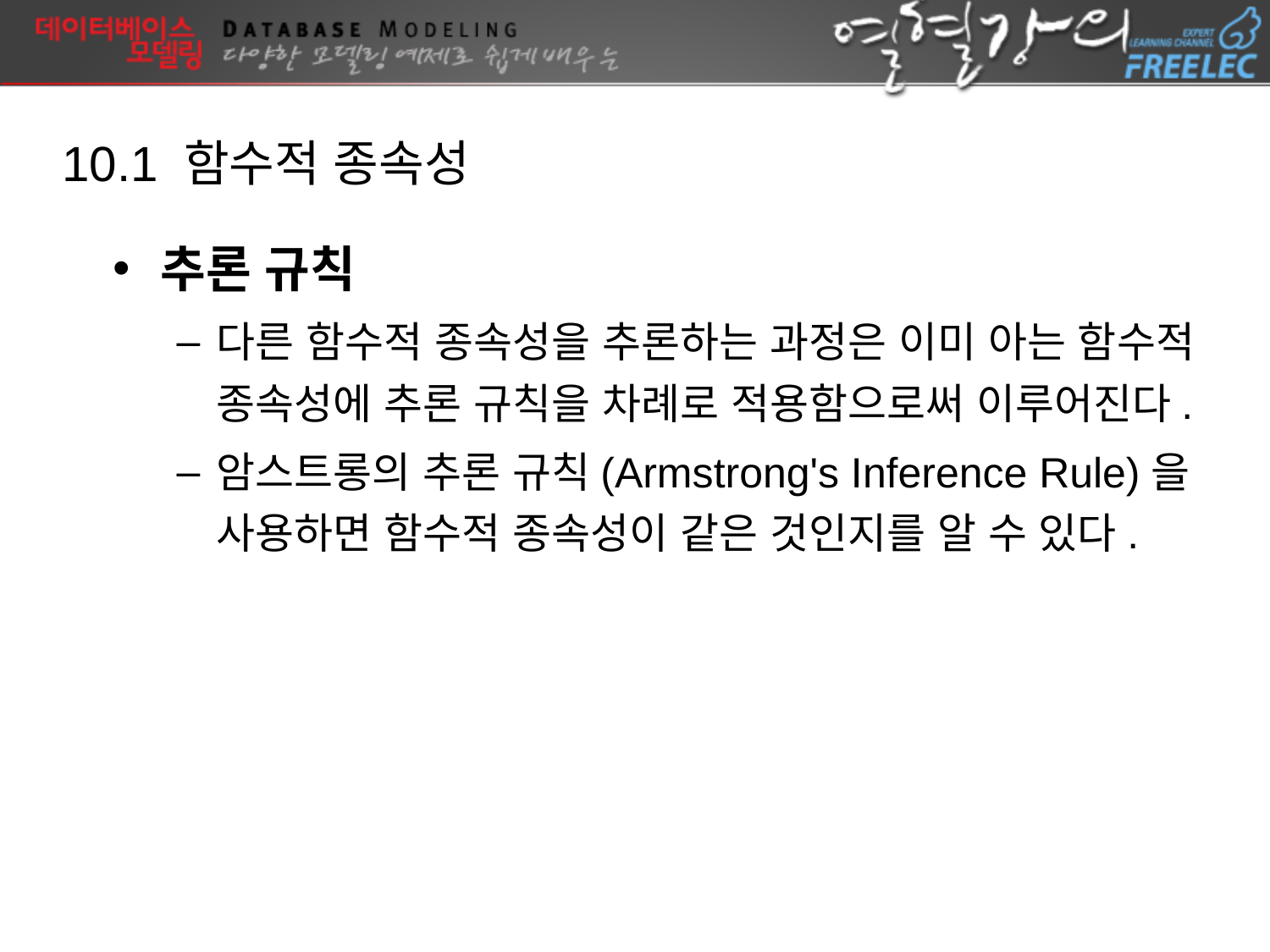

10.1 함수적 종속성
추론 규칙
다른 함수적 종속성을 추론하는 과정은 이미 아는 함수적 종속성에 추론 규칙을 차례로 적용함으로써 이루어진다.
암스트롱의 추론 규칙(Armstrong's Inference Rule)을 사용하면 함수적 종속성이 같은 것인지를 알 수 있다.